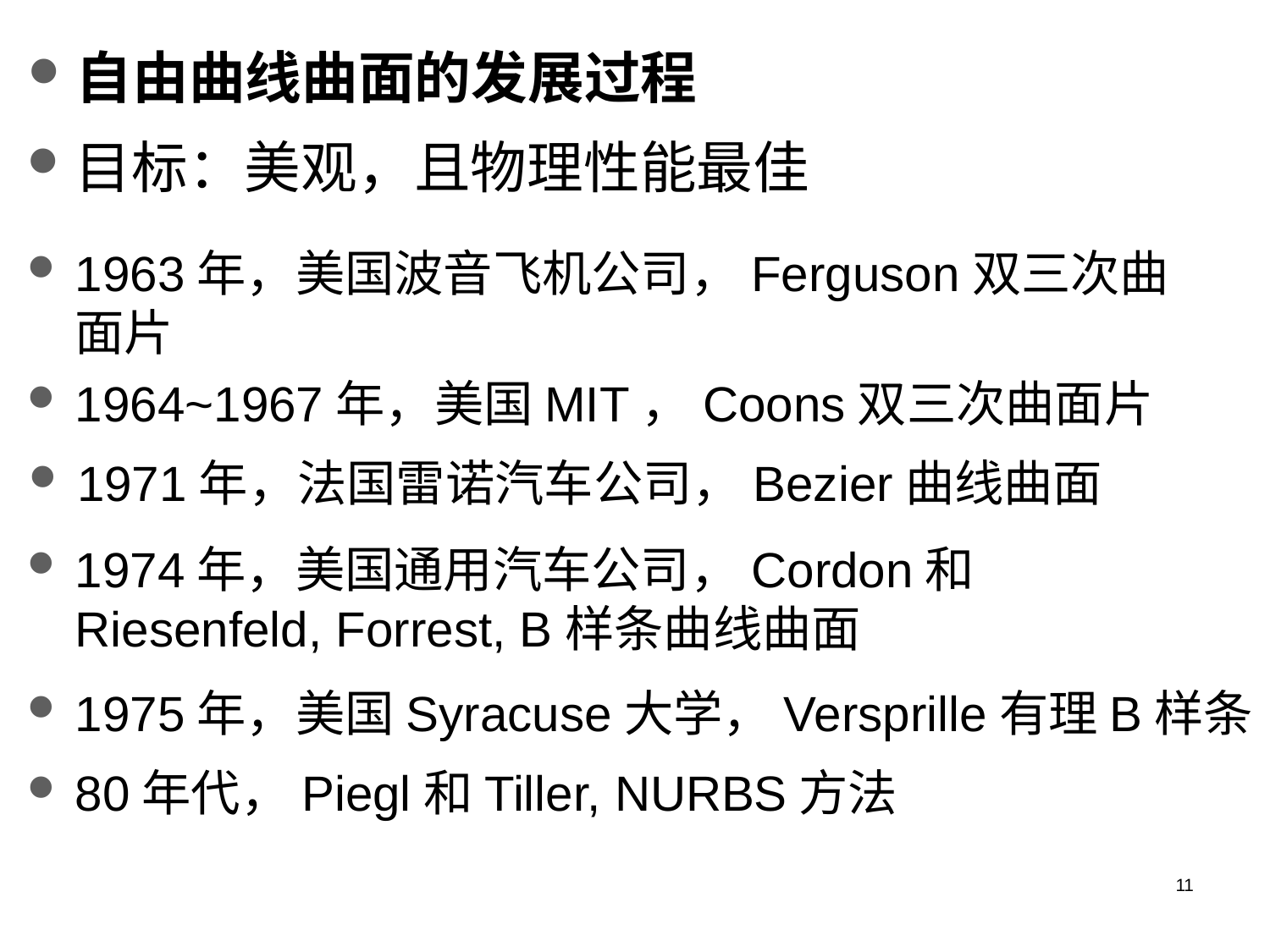

自由曲线曲面的发展过程
目标：美观，且物理性能最佳
1963年，美国波音飞机公司，Ferguson双三次曲面片
1964~1967年，美国MIT，Coons双三次曲面片
1971年，法国雷诺汽车公司，Bezier曲线曲面
1974年，美国通用汽车公司，Cordon和Riesenfeld, Forrest, B样条曲线曲面
1975年，美国Syracuse大学，Versprille有理B样条
80年代，Piegl和Tiller, NURBS方法
11